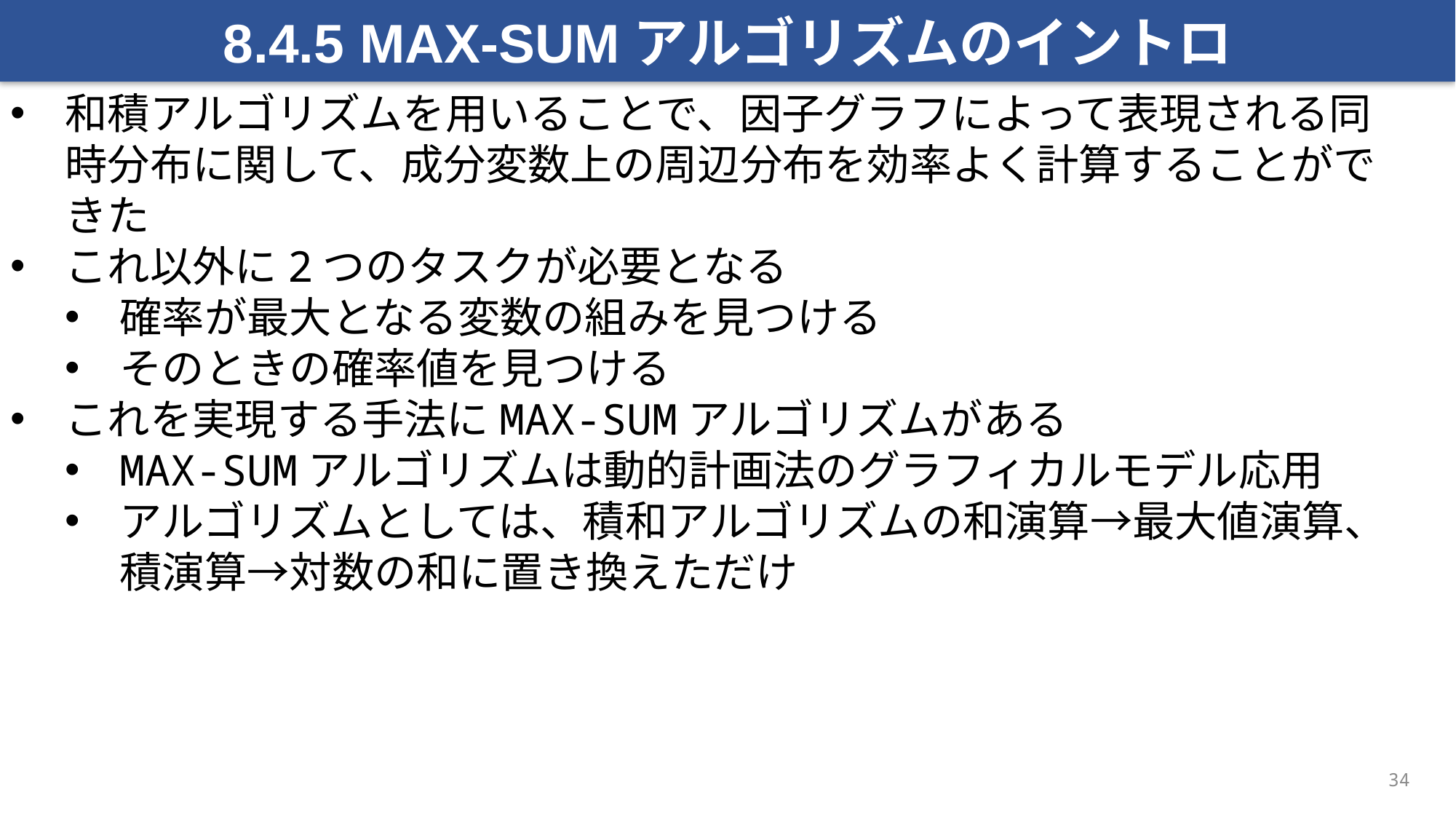

8.4.5 MAX-SUMアルゴリズムのイントロ
和積アルゴリズムを用いることで、因子グラフによって表現される同時分布に関して、成分変数上の周辺分布を効率よく計算することができた
これ以外に2つのタスクが必要となる
確率が最大となる変数の組みを見つける
そのときの確率値を見つける
これを実現する手法にMAX-SUMアルゴリズムがある
MAX-SUMアルゴリズムは動的計画法のグラフィカルモデル応用
アルゴリズムとしては、積和アルゴリズムの和演算→最大値演算、積演算→対数の和に置き換えただけ
34